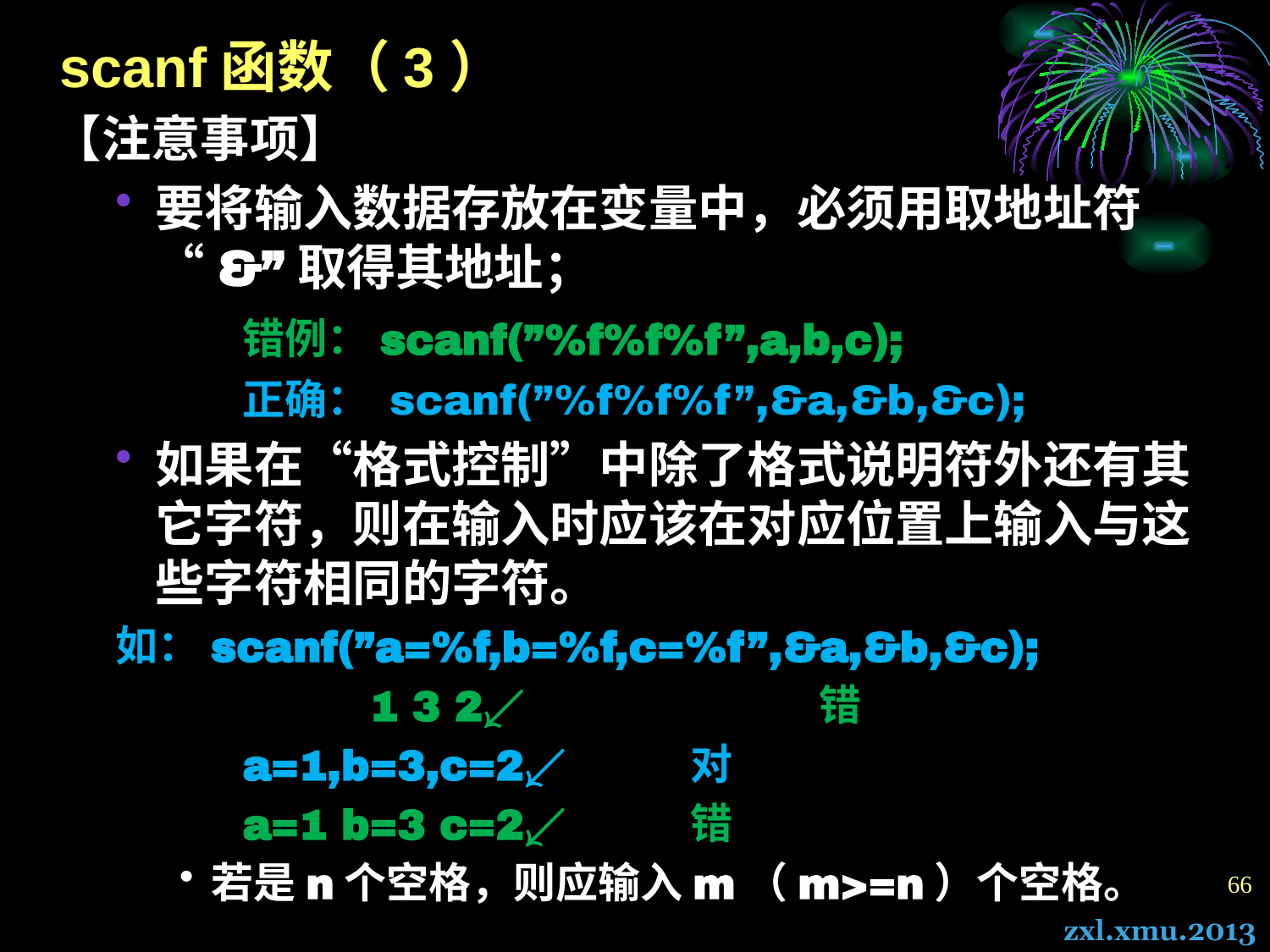

# scanf函数（3）
【注意事项】
要将输入数据存放在变量中，必须用取地址符“&”取得其地址；
	错例：scanf(”%f%f%f”,a,b,c);
	正确： scanf(”%f%f%f”,&a,&b,&c);
如果在“格式控制”中除了格式说明符外还有其它字符，则在输入时应该在对应位置上输入与这些字符相同的字符。
如：scanf(”a=%f,b=%f,c=%f”,&a,&b,&c);
		1 3 2↙                    错
       	a=1,b=3,c=2↙        对
       	a=1 b=3 c=2↙        错
若是n个空格，则应输入m（m>=n）个空格。

66